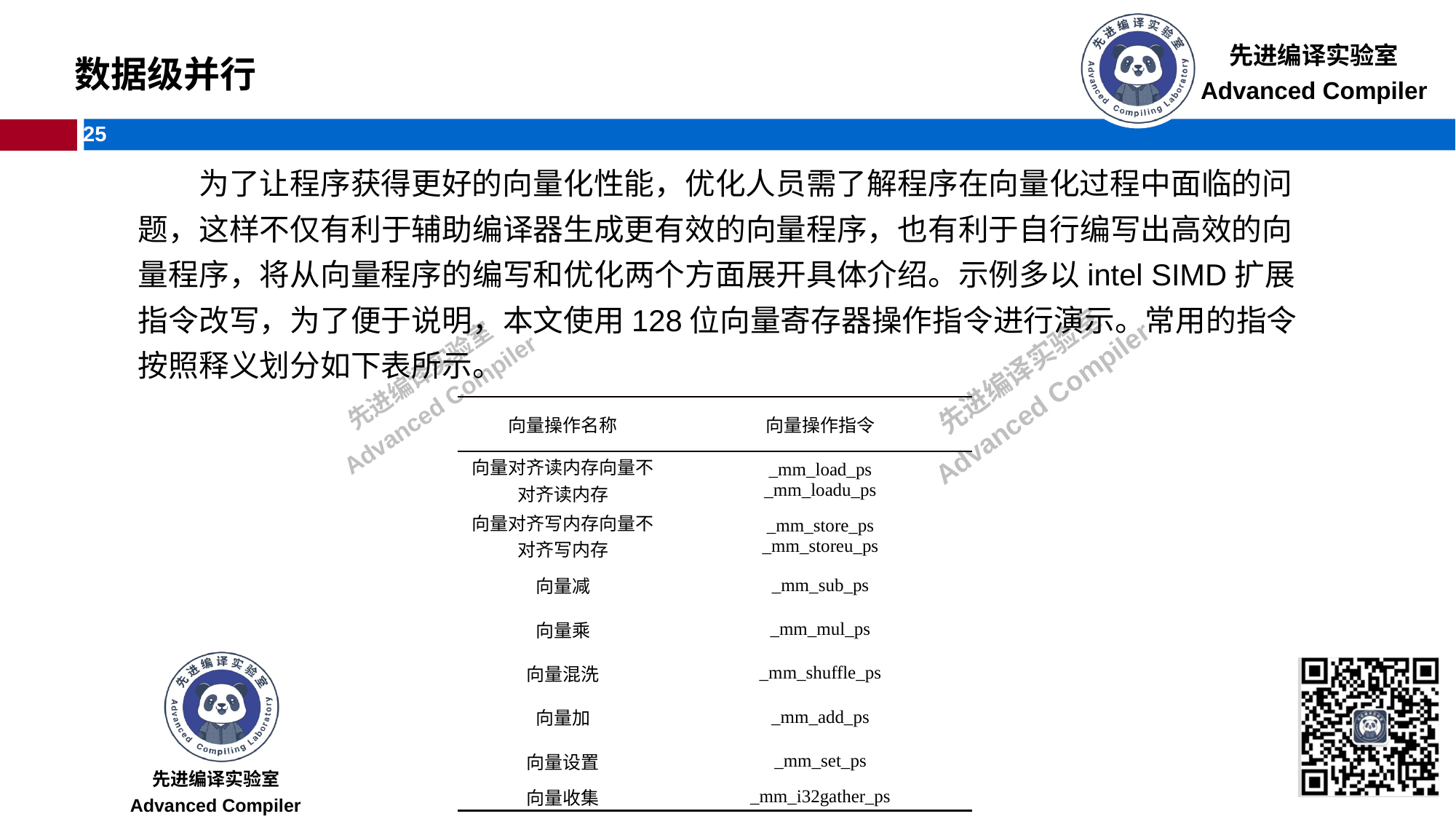

数据级并行
为了让程序获得更好的向量化性能，优化人员需了解程序在向量化过程中面临的问题，这样不仅有利于辅助编译器生成更有效的向量程序，也有利于自行编写出高效的向量程序，将从向量程序的编写和优化两个方面展开具体介绍。示例多以intel SIMD扩展指令改写，为了便于说明，本文使用128位向量寄存器操作指令进行演示。常用的指令按照释义划分如下表所示。
| 向量操作名称 | 向量操作指令 |
| --- | --- |
| 向量对齐读内存向量不对齐读内存 | \_mm\_load\_ps \_mm\_loadu\_ps |
| 向量对齐写内存向量不对齐写内存 | \_mm\_store\_ps \_mm\_storeu\_ps |
| 向量减 | \_mm\_sub\_ps |
| 向量乘 | \_mm\_mul\_ps |
| 向量混洗 | \_mm\_shuffle\_ps |
| 向量加 | \_mm\_add\_ps |
| 向量设置 | \_mm\_set\_ps |
| 向量收集 | \_mm\_i32gather\_ps |